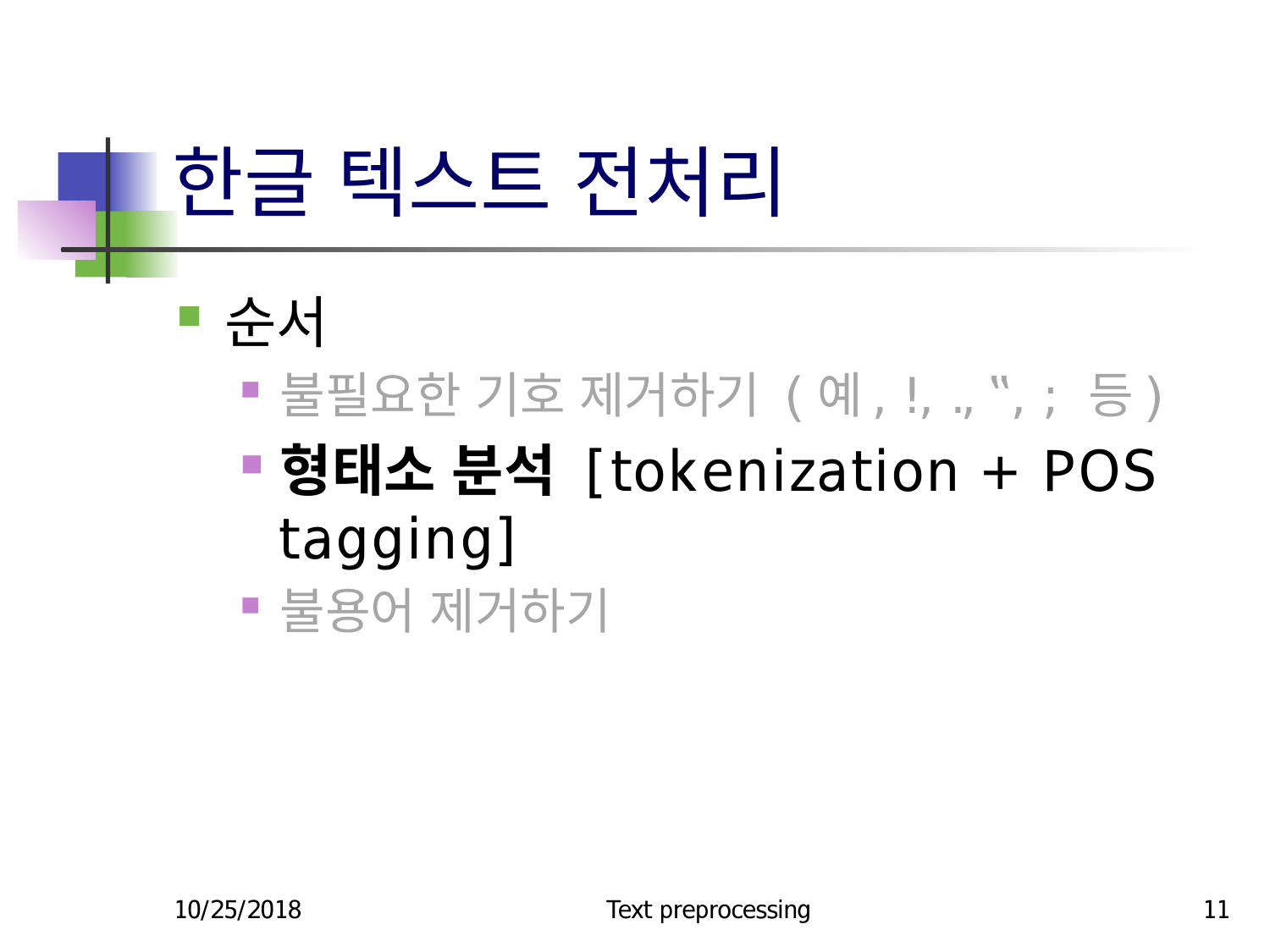

# 한글 텍스트 전처리
순서
불필요한 기호 제거하기 (예, !, ., “, ; 등)
형태소 분석 [tokenization + POS tagging]
불용어 제거하기

10/25/2018
Text preprocessing
11